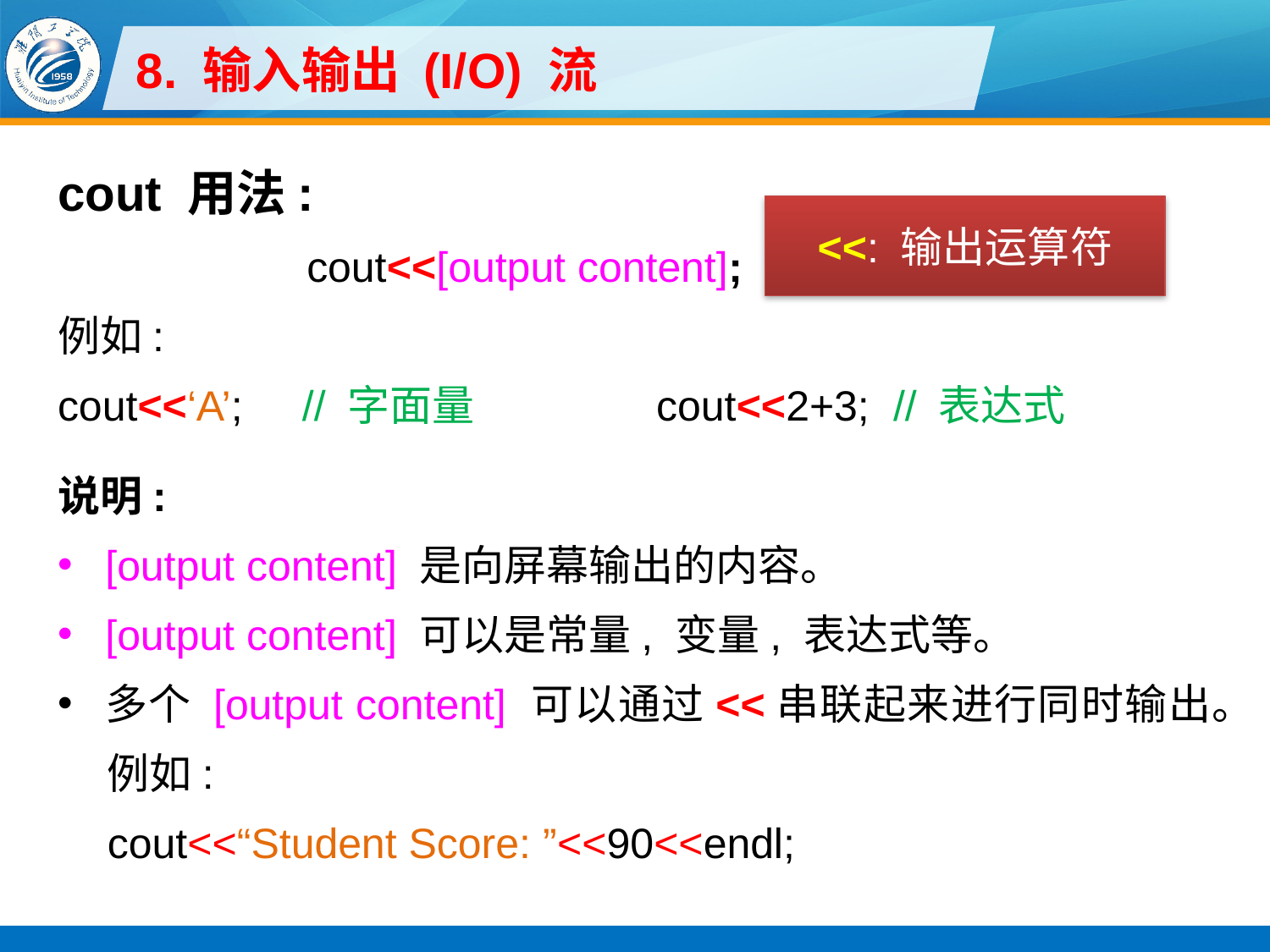

# 8. 输入输出 (I/O) 流
cout 用法:
cout<<[output content];
例如:
cout<<‘A’;     // 字面量                  cout<<2+3;  // 表达式
说明:
[output content] 是向屏幕输出的内容。
[output content] 可以是常量, 变量, 表达式等。
多个 [output content] 可以通过<<串联起来进行同时输出。
例如:
cout<<“Student Score: ”<<90<<endl;
<<: 输出运算符